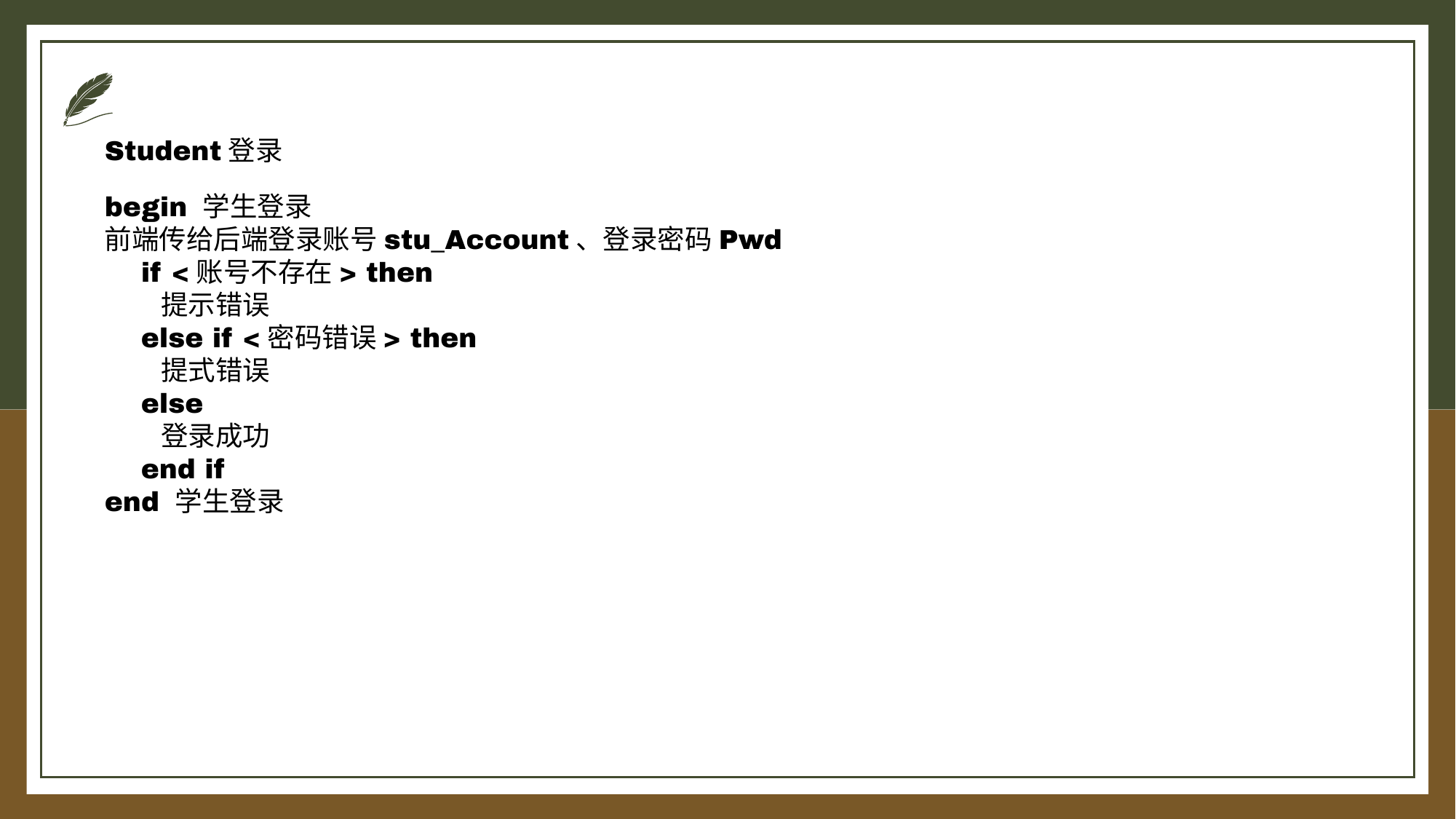

Student登录
begin 学生登录
前端传给后端登录账号stu_Account、登录密码Pwd
    if <账号不存在> then
        提示错误
    else if <密码错误> then
        提式错误
    else
        登录成功
    end if
end 学生登录